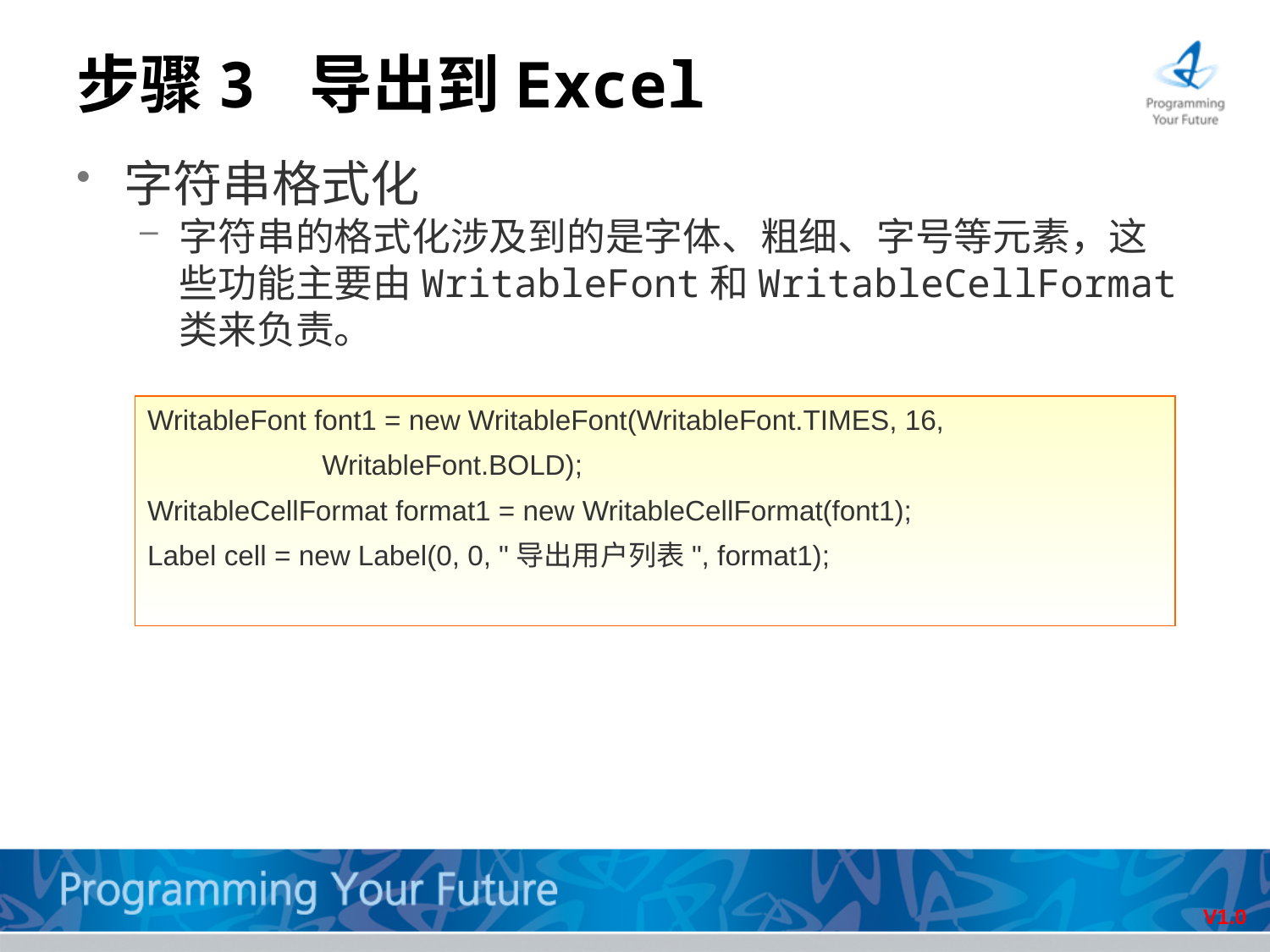

# 步骤3 导出到Excel
字符串格式化
字符串的格式化涉及到的是字体、粗细、字号等元素，这些功能主要由WritableFont和WritableCellFormat类来负责。

WritableFont font1 = new WritableFont(WritableFont.TIMES, 16,
		WritableFont.BOLD);
WritableCellFormat format1 = new WritableCellFormat(font1);
Label cell = new Label(0, 0, "导出用户列表", format1);